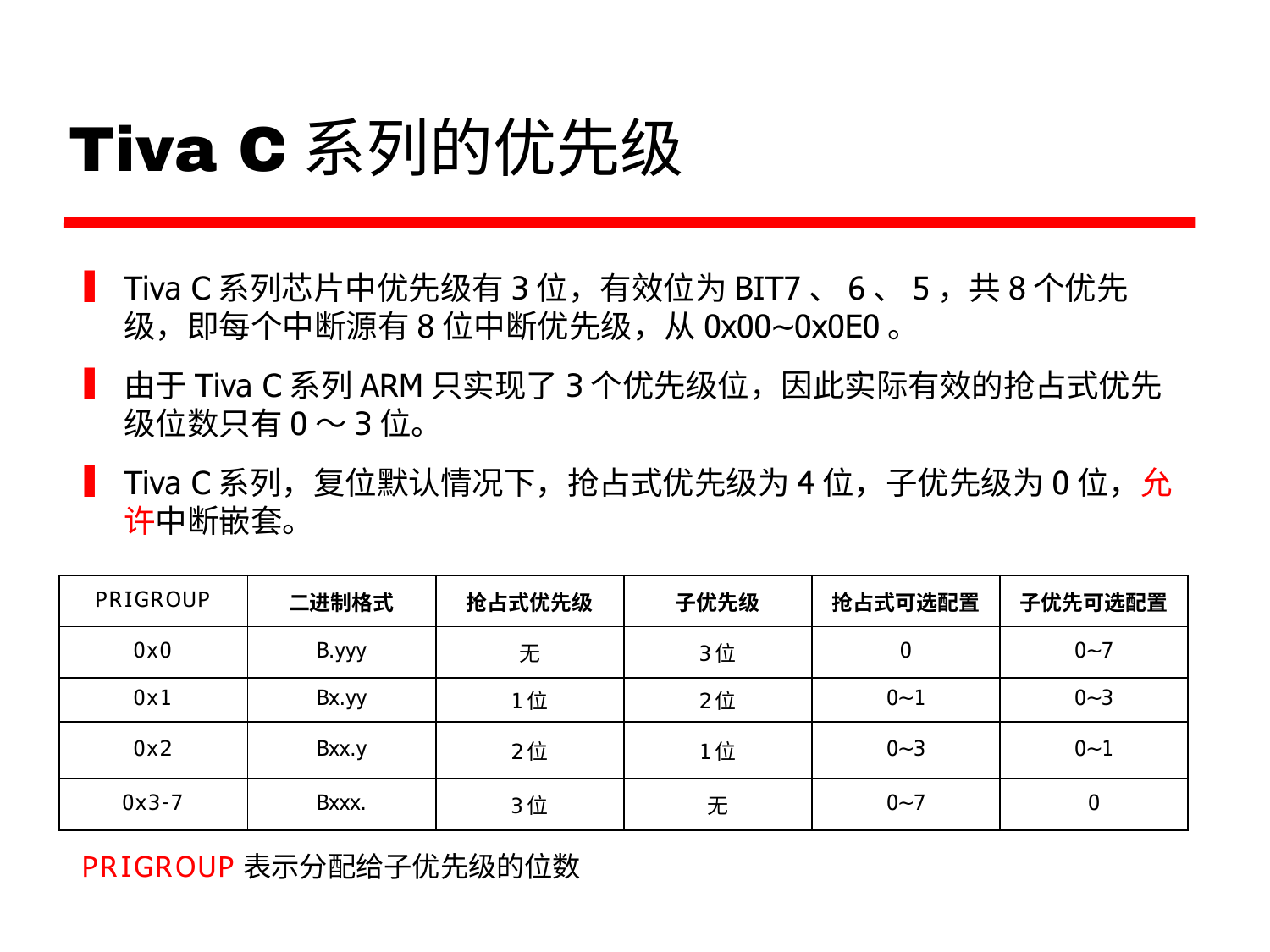

# Tiva C系列的优先级
Tiva C系列芯片中优先级有3位，有效位为BIT7、6、5，共8个优先级，即每个中断源有8位中断优先级，从0x00~0x0E0。
由于Tiva C系列ARM只实现了3个优先级位，因此实际有效的抢占式优先级位数只有0～3位。
Tiva C系列，复位默认情况下，抢占式优先级为4位，子优先级为0位，允许中断嵌套。

| PRIGROUP | 二进制格式 | 抢占式优先级 | 子优先级 | 抢占式可选配置 | 子优先可选配置 |
| --- | --- | --- | --- | --- | --- |
| 0x0 | B.yyy | 无 | 3位 | 0 | 0~7 |
| 0x1 | Bx.yy | 1位 | 2位 | 0~1 | 0~3 |
| 0x2 | Bxx.y | 2位 | 1位 | 0~3 | 0~1 |
| 0x3-7 | Bxxx. | 3位 | 无 | 0~7 | 0 |
PRIGROUP表示分配给子优先级的位数